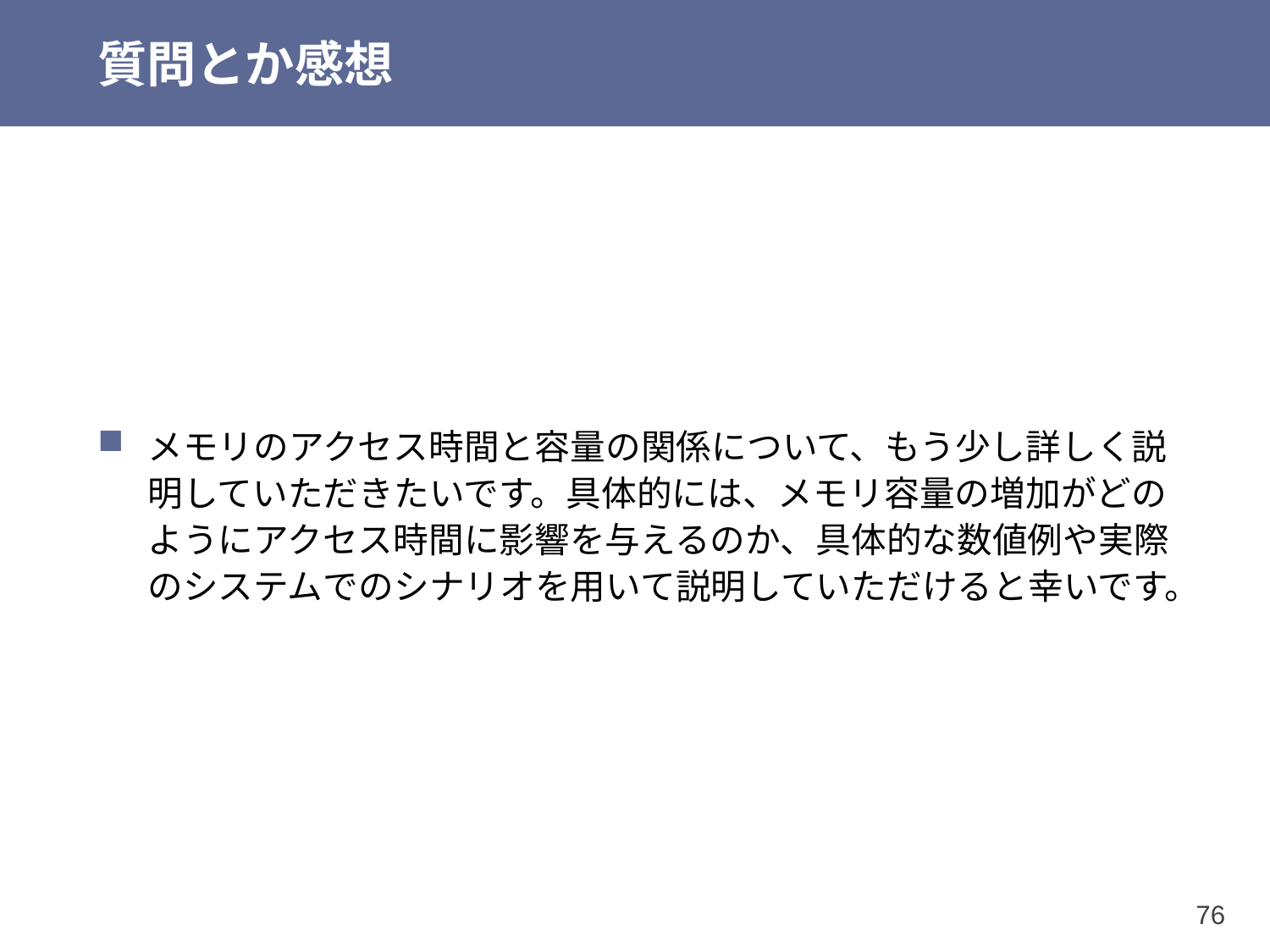

# 質問とか感想
メモリのアクセス時間と容量の関係について、もう少し詳しく説明していただきたいです。具体的には、メモリ容量の増加がどのようにアクセス時間に影響を与えるのか、具体的な数値例や実際のシステムでのシナリオを用いて説明していただけると幸いです。